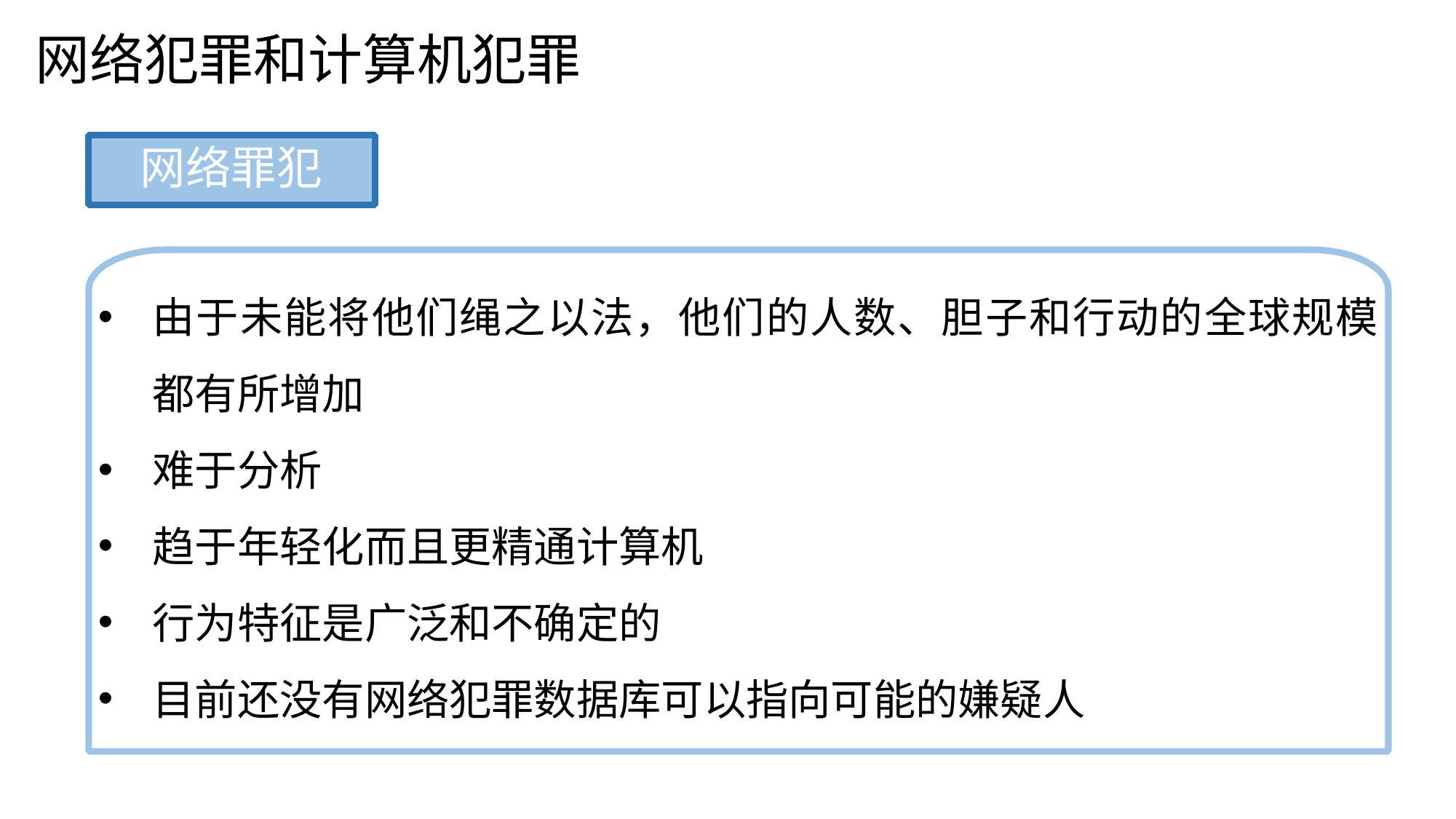

网络犯罪和计算机犯罪

网络罪犯
由于未能将他们绳之以法，他们的人数、胆子和行动的全球规模都有所增加
难于分析
趋于年轻化而且更精通计算机
行为特征是广泛和不确定的
目前还没有网络犯罪数据库可以指向可能的嫌疑人